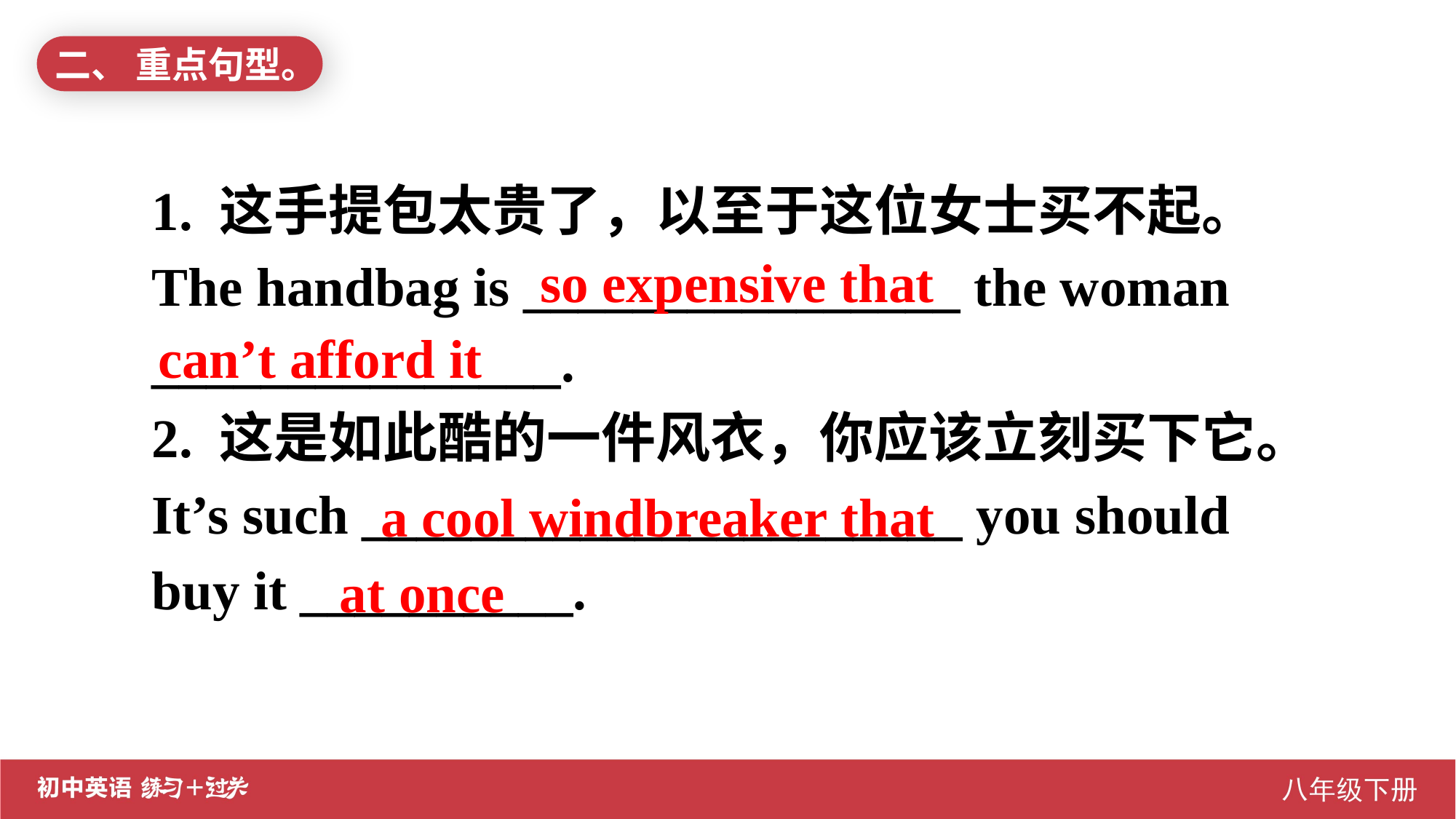

二、 重点句型。
1. 这手提包太贵了，以至于这位女士买不起。
The handbag is ________________ the woman _______________.
2. 这是如此酷的一件风衣，你应该立刻买下它。
It’s such ______________________ you should buy it __________.
                            so expensive that
can’t afford it
           a cool windbreaker that
        at once